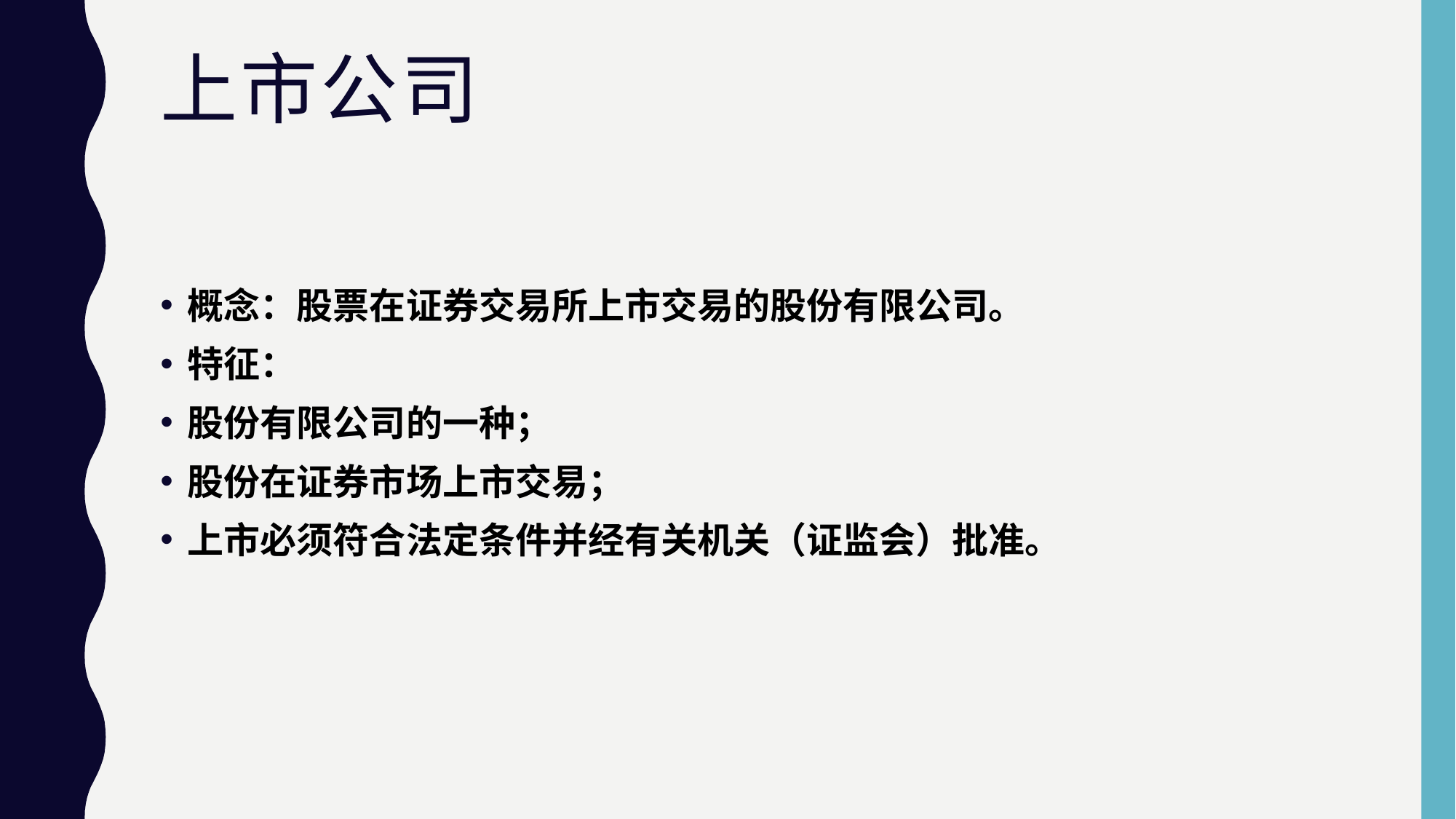

# 上市公司
概念：股票在证券交易所上市交易的股份有限公司。
特征：
股份有限公司的一种；
股份在证券市场上市交易；
上市必须符合法定条件并经有关机关（证监会）批准。